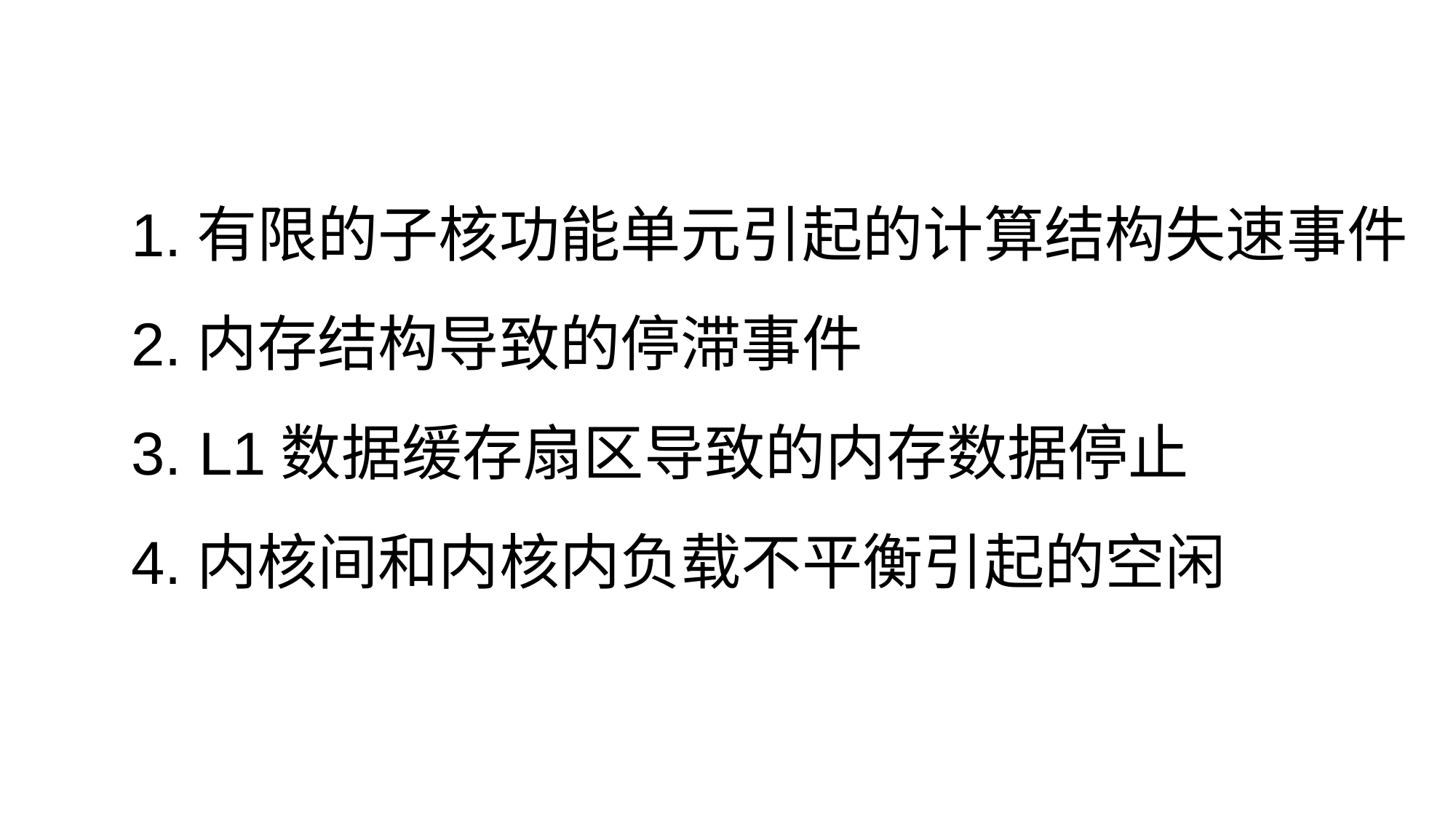

1.有限的子核功能单元引起的计算结构失速事件
2.内存结构导致的停滞事件
3. L1数据缓存扇区导致的内存数据停止
4.内核间和内核内负载不平衡引起的空闲